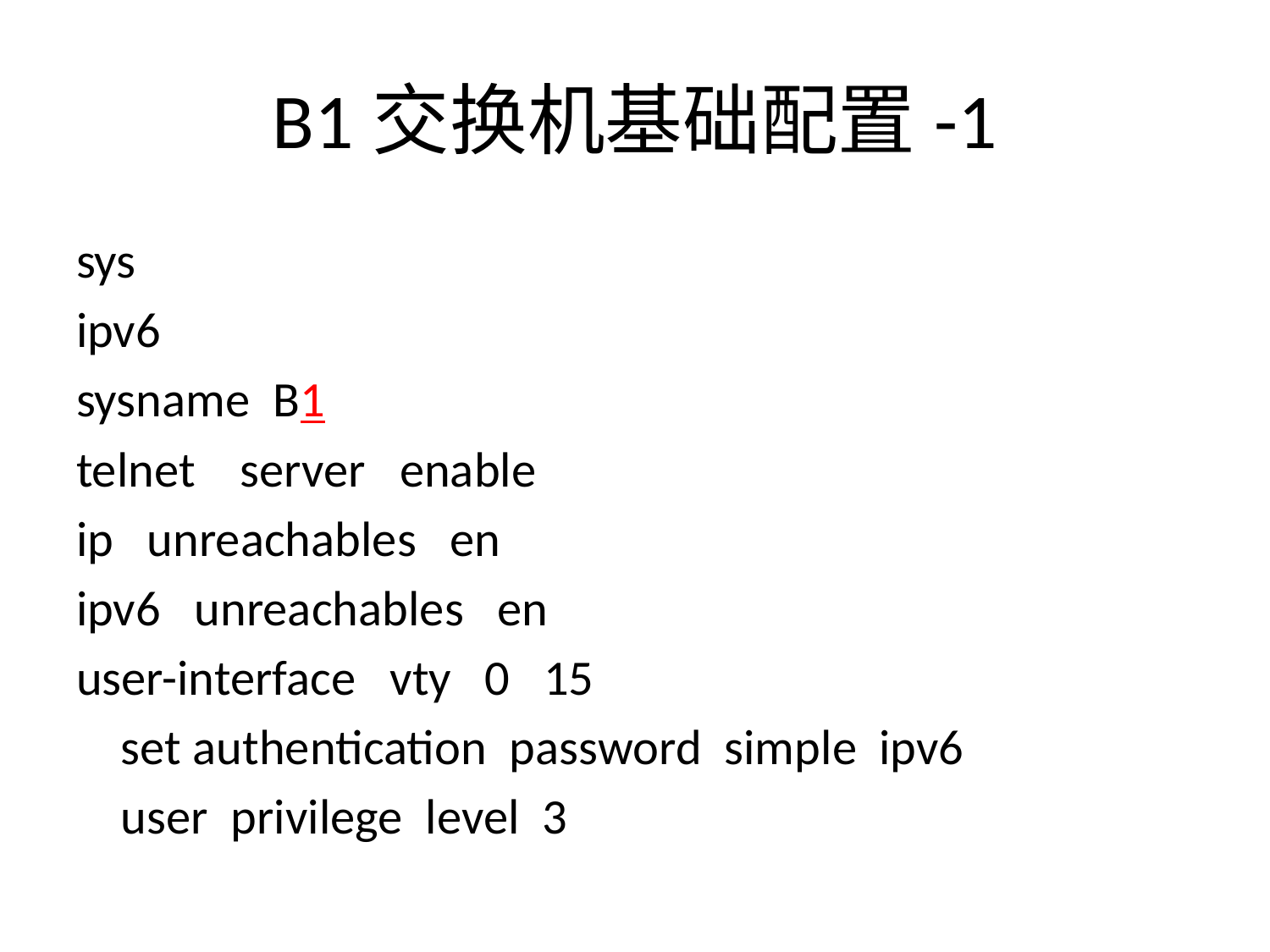

# B1交换机基础配置-1
sys
ipv6
sysname  B1
telnet    server   enable
ip   unreachables   en
ipv6   unreachables   en
user-interface   vty   0   15
    set authentication  password  simple  ipv6
    user  privilege  level  3